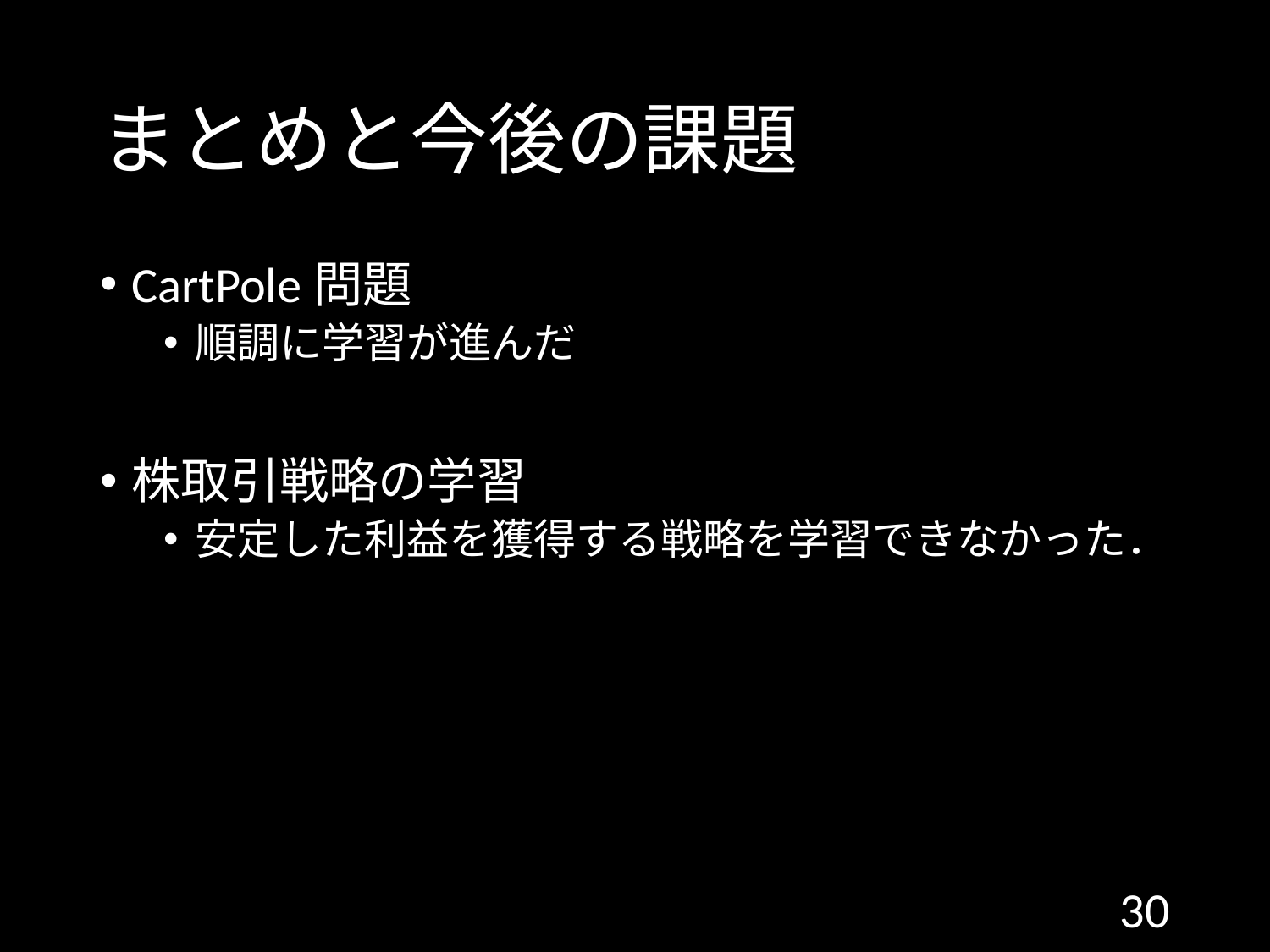

# まとめと今後の課題
CartPole問題
順調に学習が進んだ

株取引戦略の学習
安定した利益を獲得する戦略を学習できなかった．

30